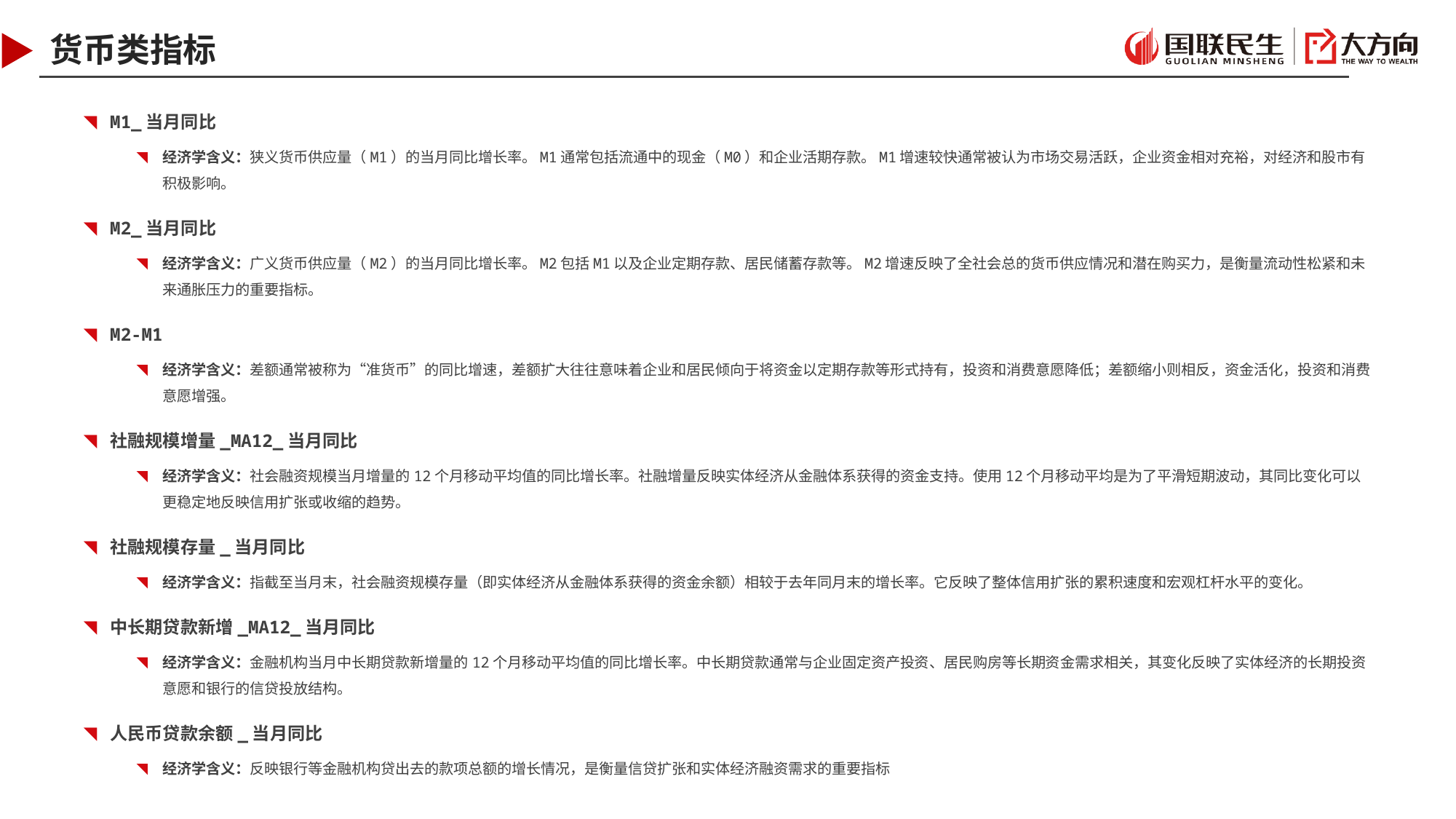

# 货币类指标
M1_当月同比
经济学含义：狭义货币供应量（M1）的当月同比增长率。M1通常包括流通中的现金（M0）和企业活期存款。M1增速较快通常被认为市场交易活跃，企业资金相对充裕，对经济和股市有积极影响。
M2_当月同比
经济学含义：广义货币供应量（M2）的当月同比增长率。M2包括M1以及企业定期存款、居民储蓄存款等。M2增速反映了全社会总的货币供应情况和潜在购买力，是衡量流动性松紧和未来通胀压力的重要指标。
M2-M1
经济学含义：差额通常被称为“准货币”的同比增速，差额扩大往往意味着企业和居民倾向于将资金以定期存款等形式持有，投资和消费意愿降低；差额缩小则相反，资金活化，投资和消费意愿增强。
社融规模增量_MA12_当月同比
经济学含义：社会融资规模当月增量的12个月移动平均值的同比增长率。社融增量反映实体经济从金融体系获得的资金支持。使用12个月移动平均是为了平滑短期波动，其同比变化可以更稳定地反映信用扩张或收缩的趋势。
社融规模存量_当月同比
经济学含义：指截至当月末，社会融资规模存量（即实体经济从金融体系获得的资金余额）相较于去年同月末的增长率。它反映了整体信用扩张的累积速度和宏观杠杆水平的变化。
中长期贷款新增_MA12_当月同比
经济学含义：金融机构当月中长期贷款新增量的12个月移动平均值的同比增长率。中长期贷款通常与企业固定资产投资、居民购房等长期资金需求相关，其变化反映了实体经济的长期投资意愿和银行的信贷投放结构。
人民币贷款余额_当月同比
经济学含义：反映银行等金融机构贷出去的款项总额的增长情况，是衡量信贷扩张和实体经济融资需求的重要指标